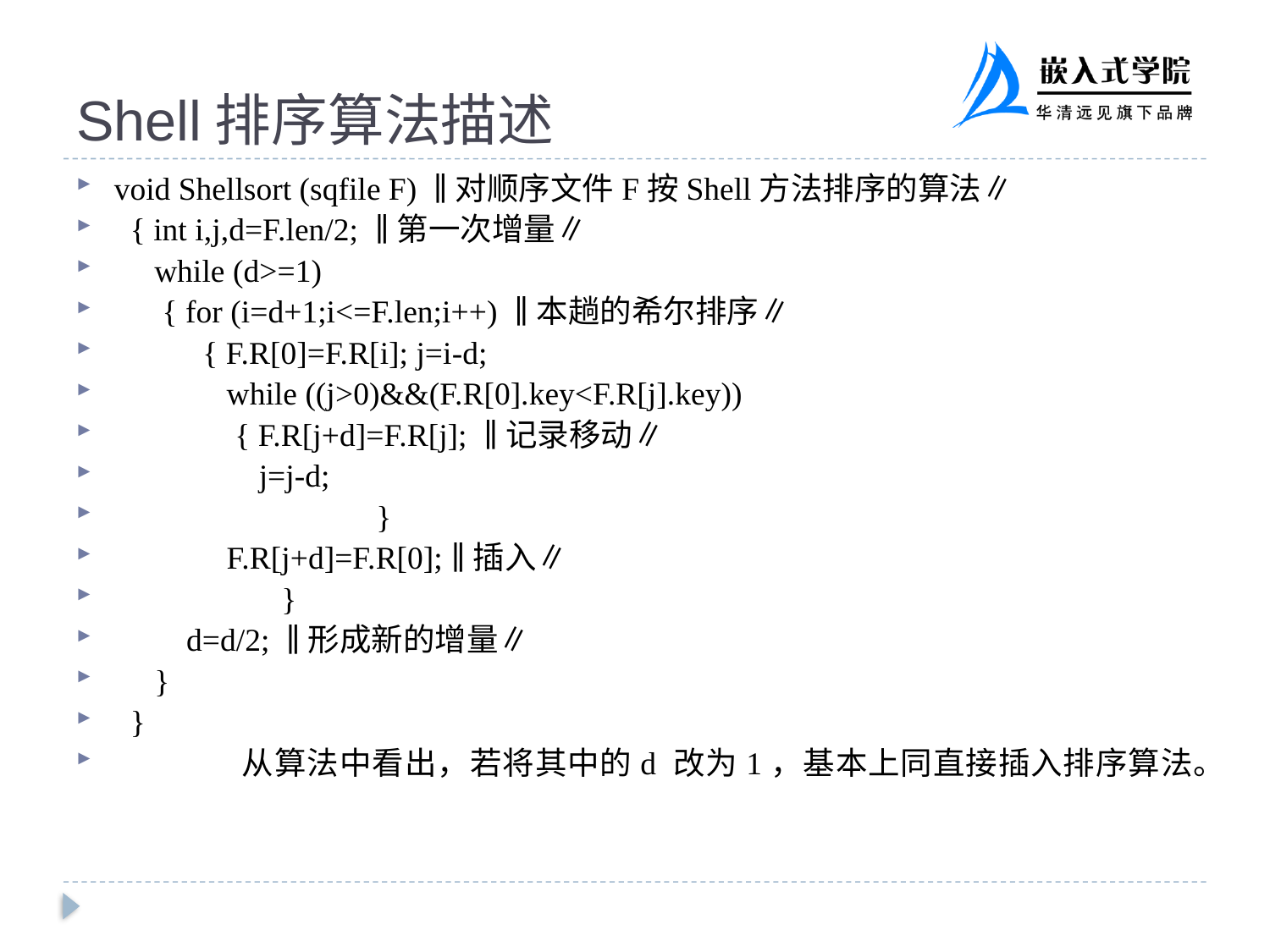

# Shell排序算法描述
void Shellsort (sqfile F)  ∥对顺序文件F按Shell方法排序的算法∥
  { int i,j,d=F.len/2;  ∥第一次增量∥
     while (d>=1)
      { for (i=d+1;i<=F.len;i++)  ∥本趟的希尔排序∥
           { F.R[0]=F.R[i]; j=i-d;
              while ((j>0)&&(F.R[0].key<F.R[j].key))
               { F.R[j+d]=F.R[j];  ∥记录移动∥
                  j=j-d;
		 }
              F.R[j+d]=F.R[0]; ∥插入∥
	     }
         d=d/2;  ∥形成新的增量∥
     }
  }
	从算法中看出，若将其中的d 改为1，基本上同直接插入排序算法。
200